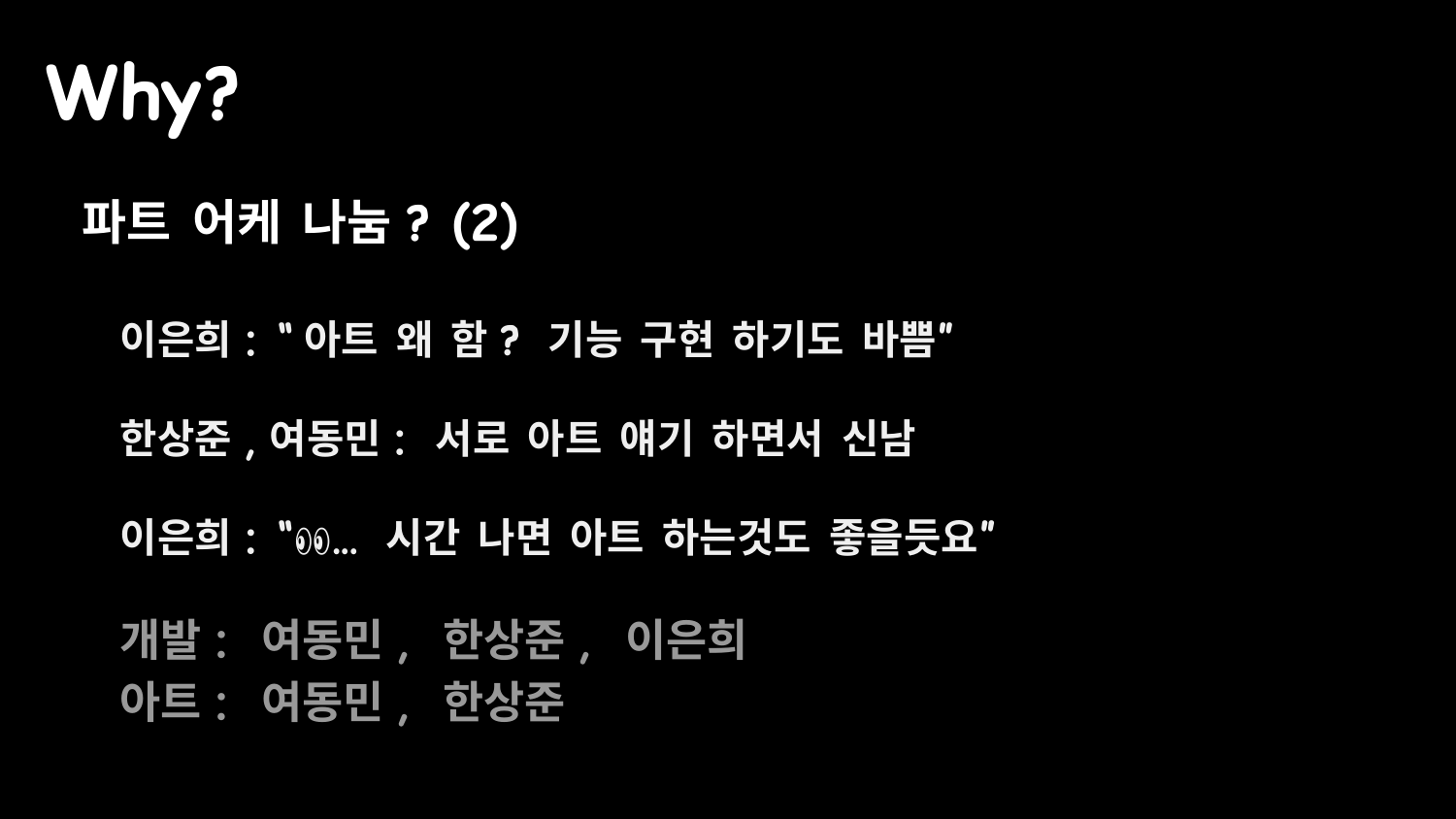

Why?
파트 어케 나눔? (2)
이은희: “아트 왜 함? 기능 구현 하기도 바쁨”
한상준,여동민: 서로 아트 얘기 하면서 신남
이은희: “👀… 시간 나면 아트 하는것도 좋을듯요”
개발: 여동민, 한상준, 이은희
아트: 여동민, 한상준